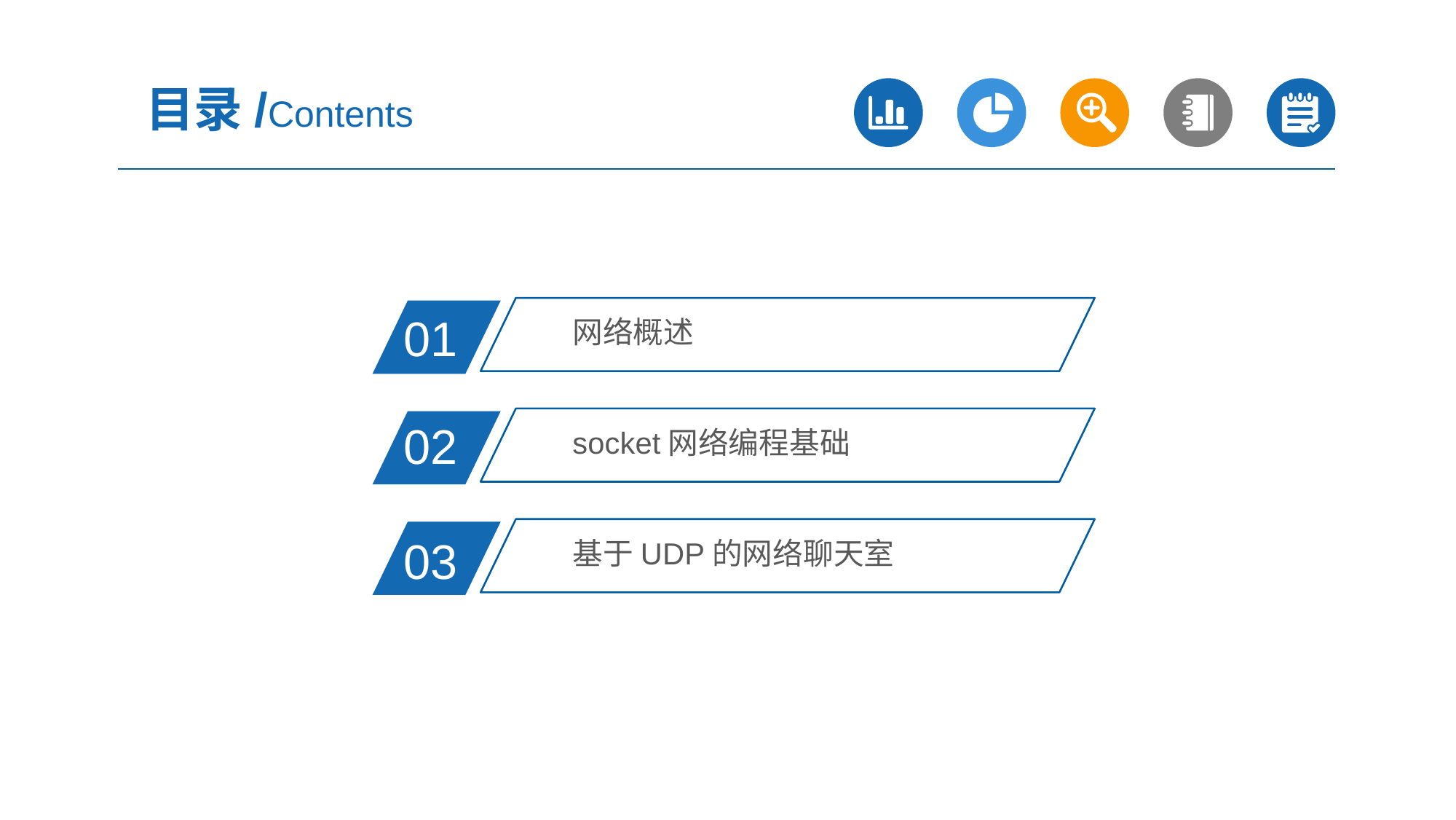

目录/Contents

网络概述

01

socket网络编程基础
02

基于UDP的网络聊天室

03